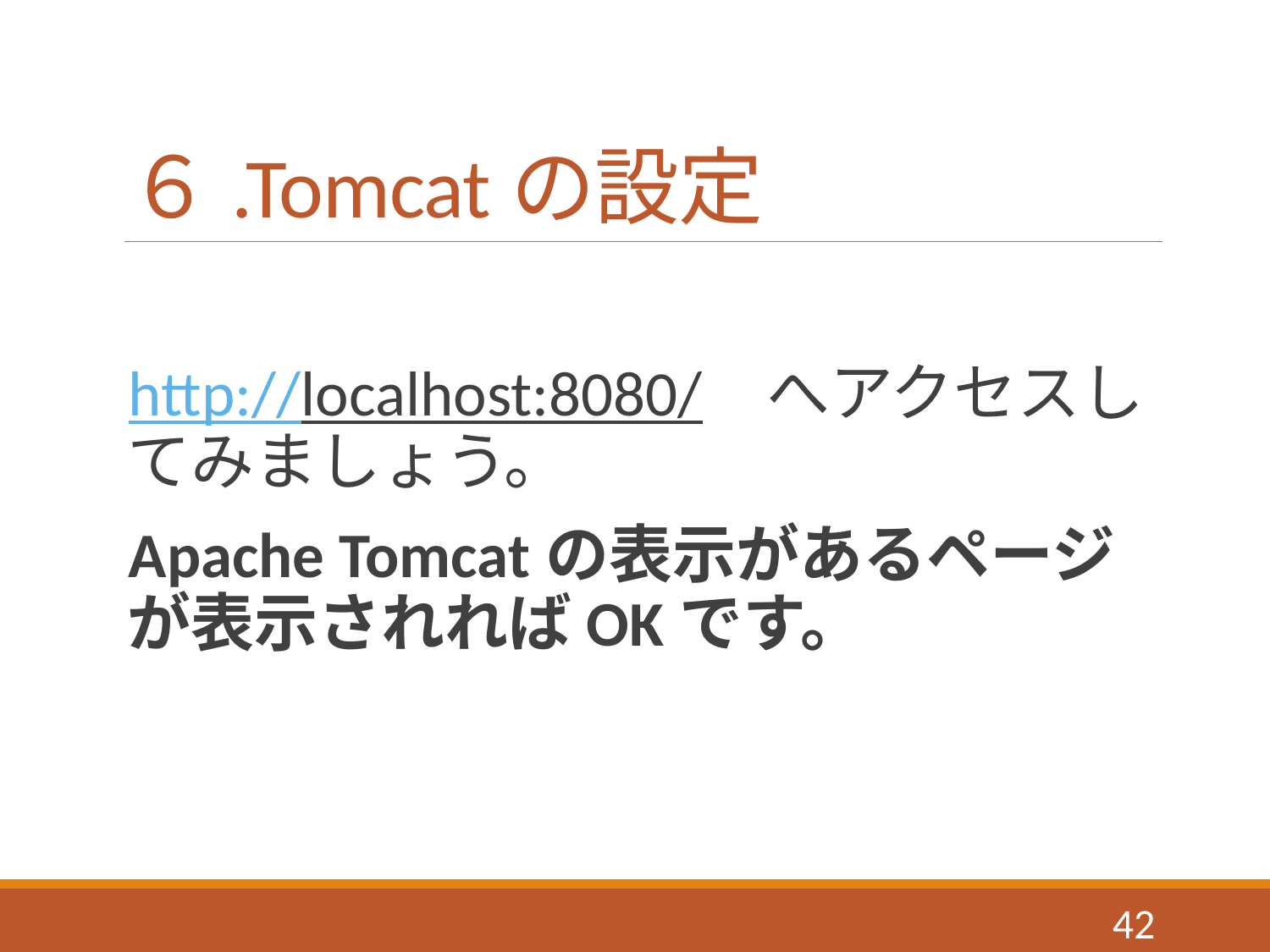

# ６.Tomcatの設定
http://localhost:8080/　へアクセスしてみましょう。
Apache Tomcatの表示があるページが表示されればOKです。

42